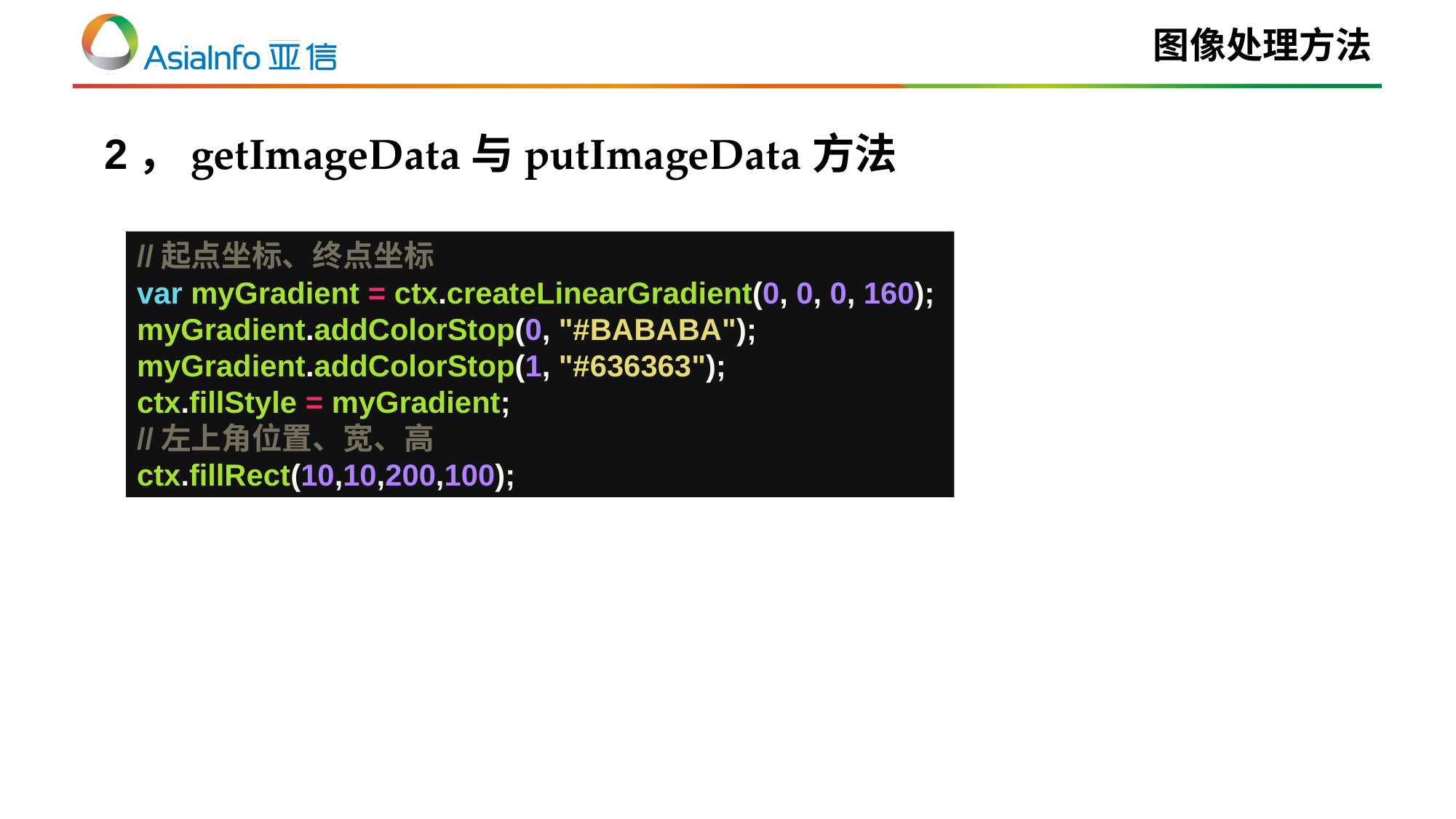

# 图像处理方法
2，getImageData与putImageData方法
//起点坐标、终点坐标
var myGradient = ctx.createLinearGradient(0, 0, 0, 160);
myGradient.addColorStop(0, "#BABABA");
myGradient.addColorStop(1, "#636363");
ctx.fillStyle = myGradient;
//左上角位置、宽、高
ctx.fillRect(10,10,200,100);